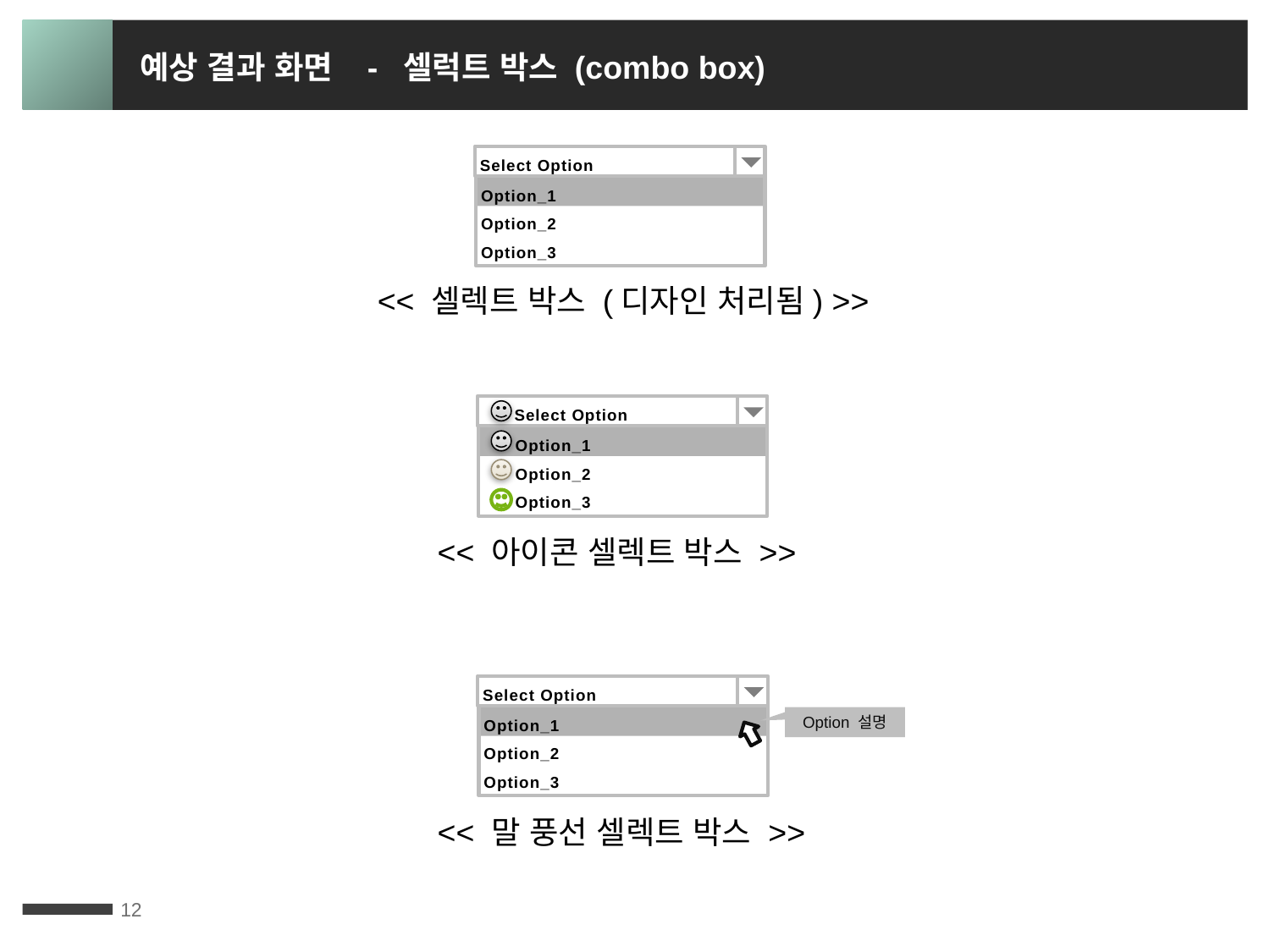

예상 결과 화면   -  셀럭트 박스 (combo box)
Select Option

Option_1
Option_2
Option_3
<< 셀렉트 박스 (디자인 처리됨) >>
      Select Option

      Option_1
      Option_2
      Option_3

<< 아이콘 셀렉트 박스 >>
Select Option

Option_1
Option_2
Option_3
Option 설명

<< 말 풍선 셀렉트 박스 >>
12